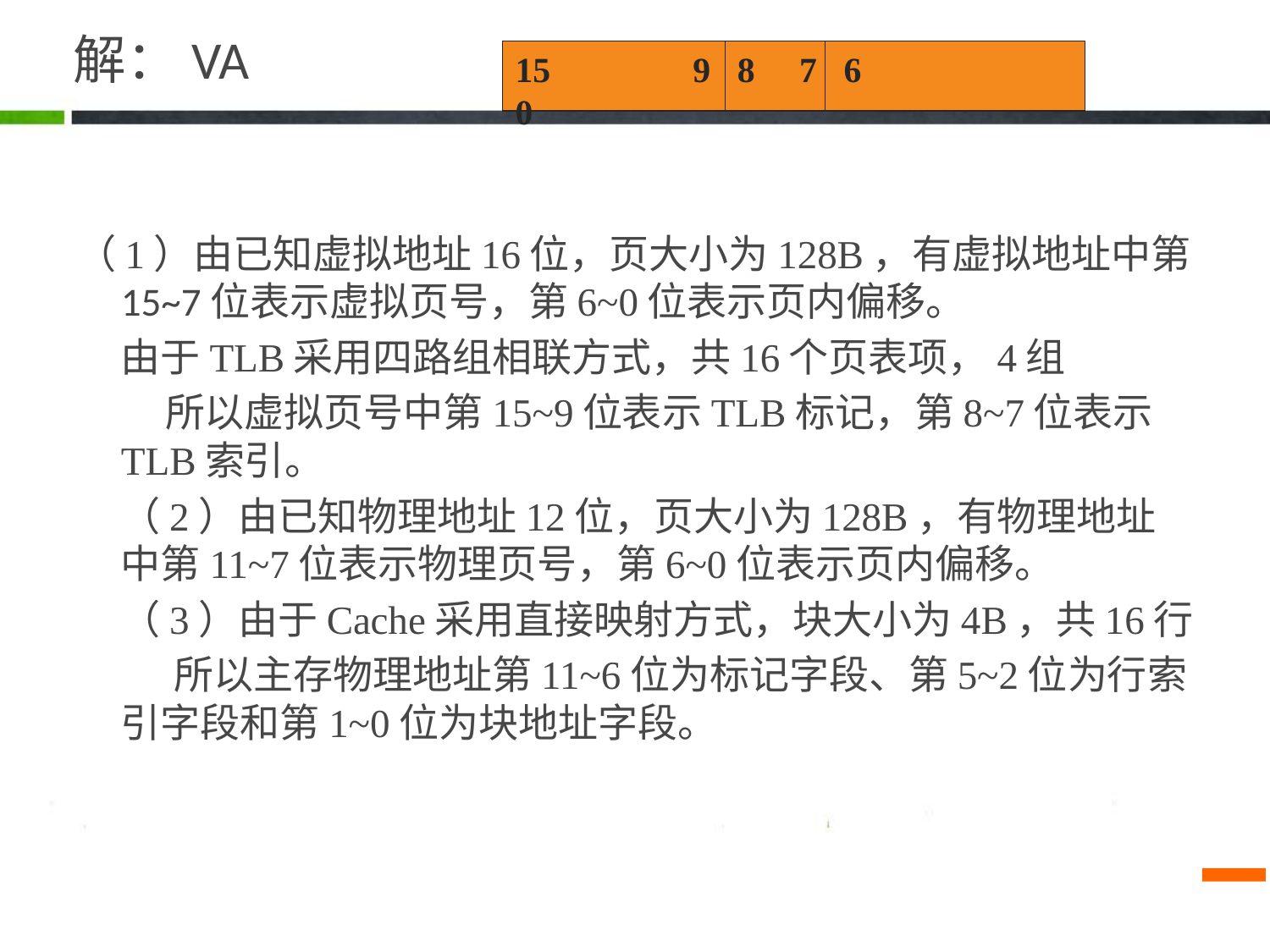

# 解：VA
15                9   8     7   6                      0
（1）由已知虚拟地址16位，页大小为128B，有虚拟地址中第15~7位表示虚拟页号，第6~0位表示页内偏移。
 	由于TLB采用四路组相联方式，共16个页表项，4组
         所以虚拟页号中第15~9位表示TLB标记，第8~7位表示TLB索引。
    （2）由已知物理地址12位，页大小为128B，有物理地址中第11~7位表示物理页号，第6~0位表示页内偏移。
    （3）由于Cache采用直接映射方式，块大小为4B，共16行
          所以主存物理地址第11~6位为标记字段、第5~2位为行索引字段和第1~0位为块地址字段。